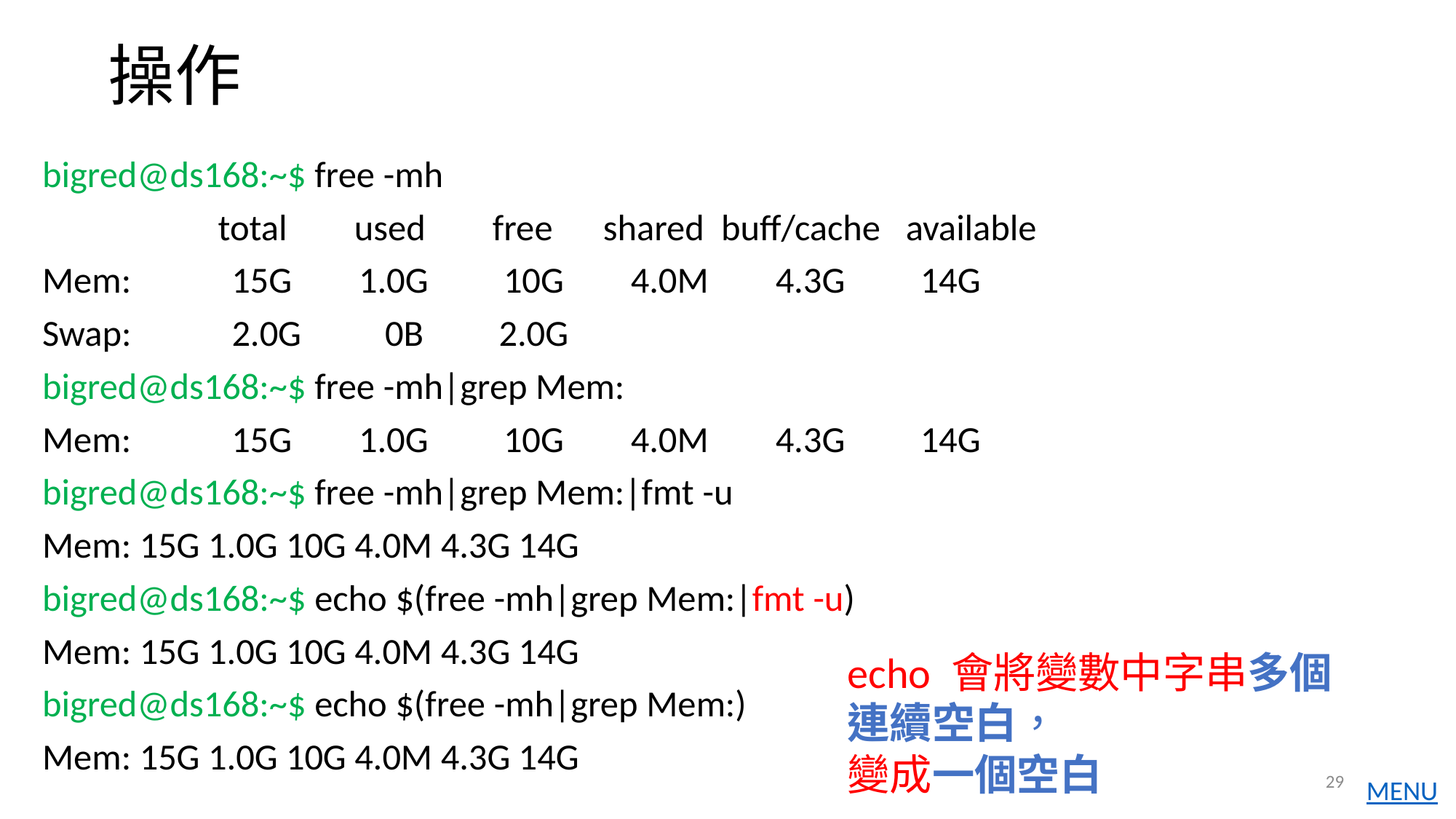

# 操作
bigred@ds168:~$ free -mh
                     total        used        free      shared  buff/cache   available
Mem:            15G        1.0G         10G        4.0M        4.3G         14G
Swap:            2.0G          0B         2.0G
bigred@ds168:~$ free -mh|grep Mem:
Mem:            15G        1.0G         10G        4.0M        4.3G         14G
bigred@ds168:~$ free -mh|grep Mem:|fmt -u
Mem: 15G 1.0G 10G 4.0M 4.3G 14G
bigred@ds168:~$ echo $(free -mh|grep Mem:|fmt -u)
Mem: 15G 1.0G 10G 4.0M 4.3G 14G
bigred@ds168:~$ echo $(free -mh|grep Mem:)
Mem: 15G 1.0G 10G 4.0M 4.3G 14G

echo 會將變數中字串多個連續空白，
變成一個空白
29